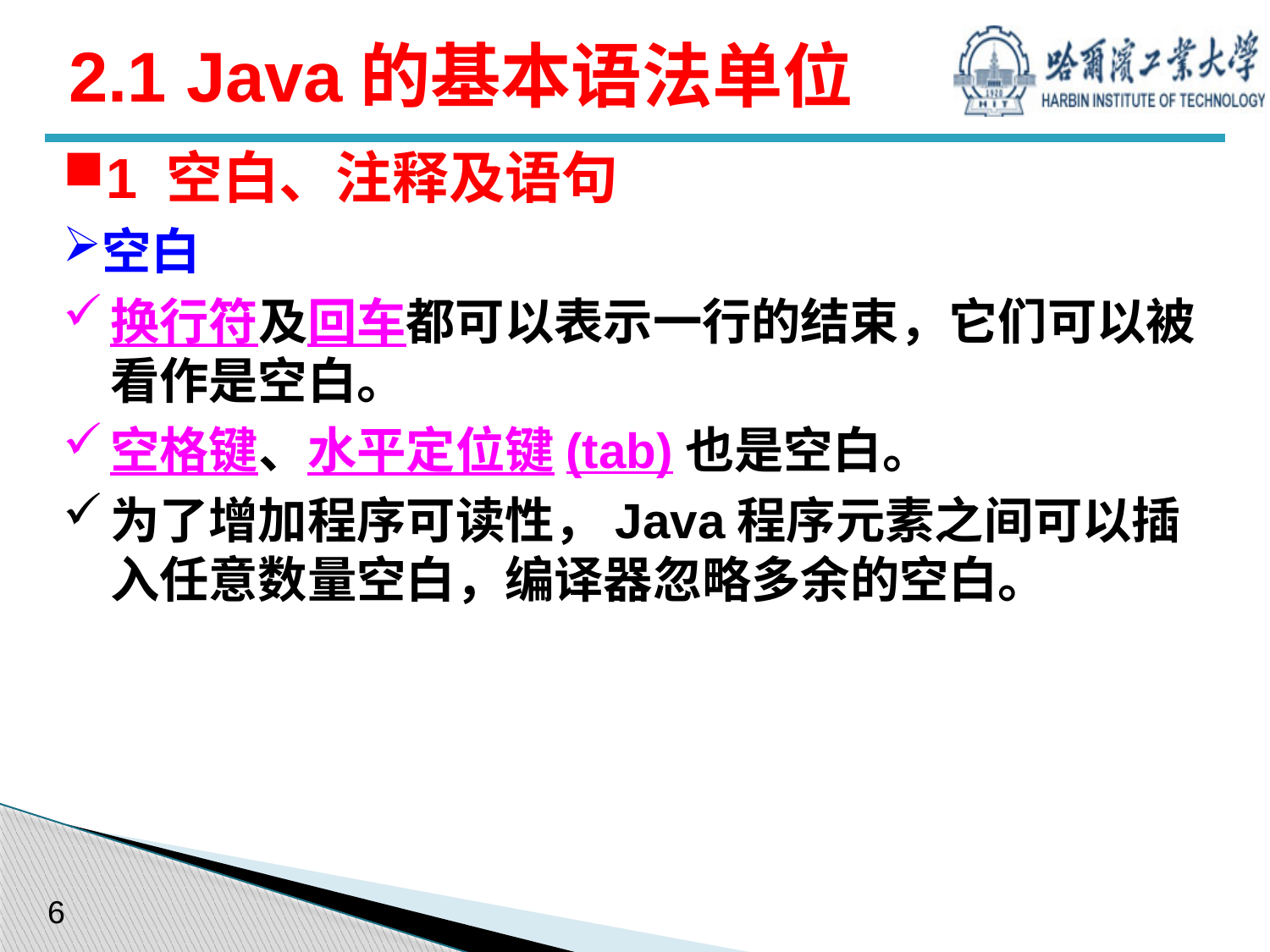

# 2.1 Java的基本语法单位
1 空白、注释及语句
空白
换行符及回车都可以表示一行的结束，它们可以被看作是空白。
空格键、水平定位键(tab)也是空白。
为了增加程序可读性，Java程序元素之间可以插入任意数量空白，编译器忽略多余的空白。